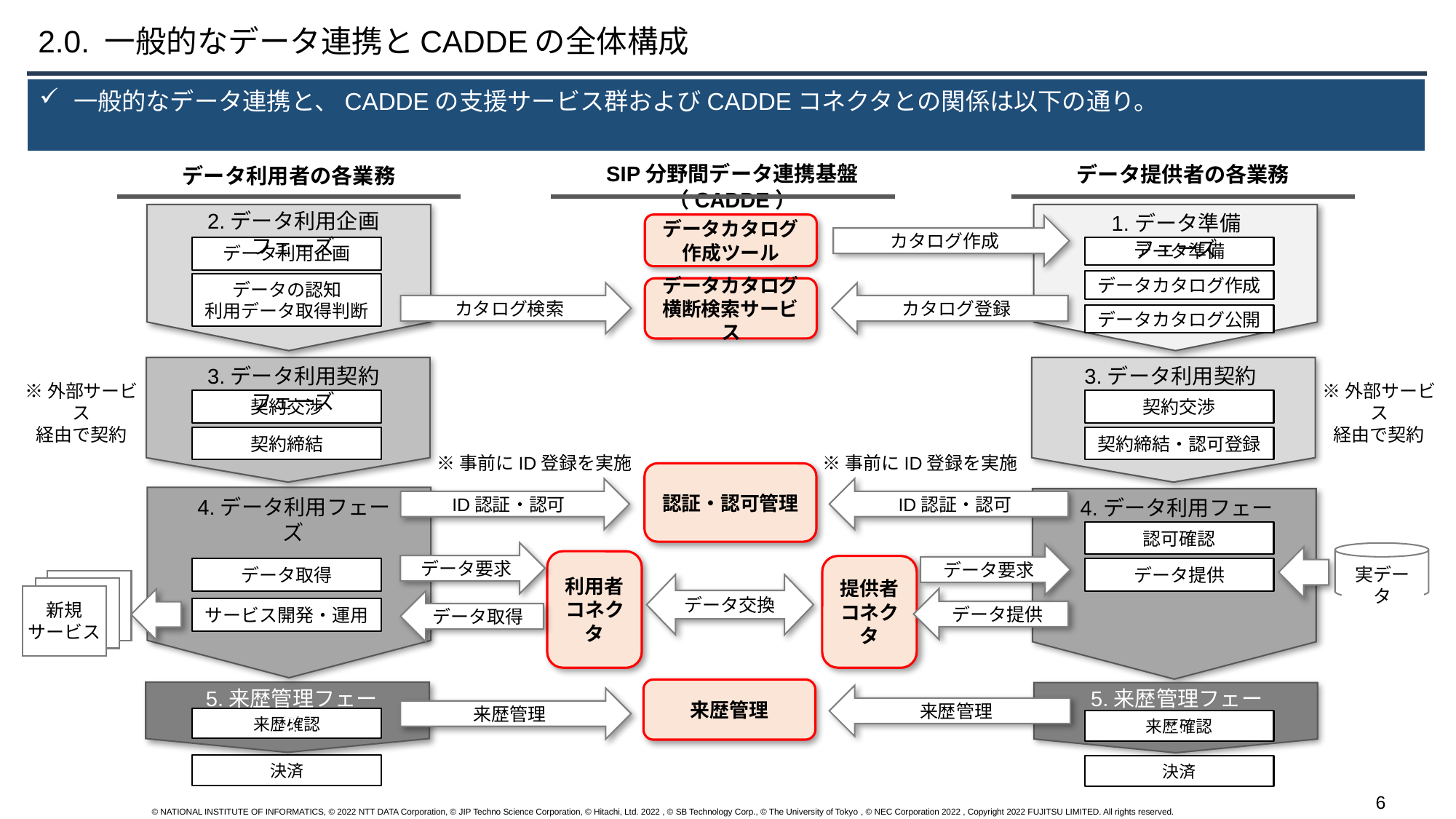

2.0. 一般的なデータ連携とCADDEの全体構成
一般的なデータ連携と、CADDEの支援サービス群およびCADDEコネクタとの関係は以下の通り。

SIP分野間データ連携基盤（CADDE）
データ提供者の各業務
データ利用者の各業務
2.データ利用企画フェーズ
1.データ準備フェーズ
データカタログ
作成ツール
カタログ作成
データ利用企画
データ準備
データカタログ作成
データの認知
利用データ取得判断

データカタログ
横断検索サービス
カタログ登録
カタログ検索
データカタログ公開
3.データ利用契約フェーズ
3.データ利用契約フェーズ
※外部サービス
経由で契約
※外部サービス
経由で契約
契約交渉
契約交渉
契約締結
契約締結・認可登録

※事前にID登録を実施
※事前にID登録を実施
認証・認可管理
ID認証・認可
ID認証・認可
4.データ利用フェーズ
4.データ利用フェーズ
認可確認
データ要求

実データ
データ要求

利用者
コネクタ
提供者
コネクタ
データ取得
データ提供
サービス
サービス
新規
サービス
データ交換

データ提供

データ取得
サービス開発・運用
来歴管理
5.来歴管理フェーズ
5.来歴管理フェーズ
来歴管理
来歴管理
来歴確認
来歴確認
決済
決済